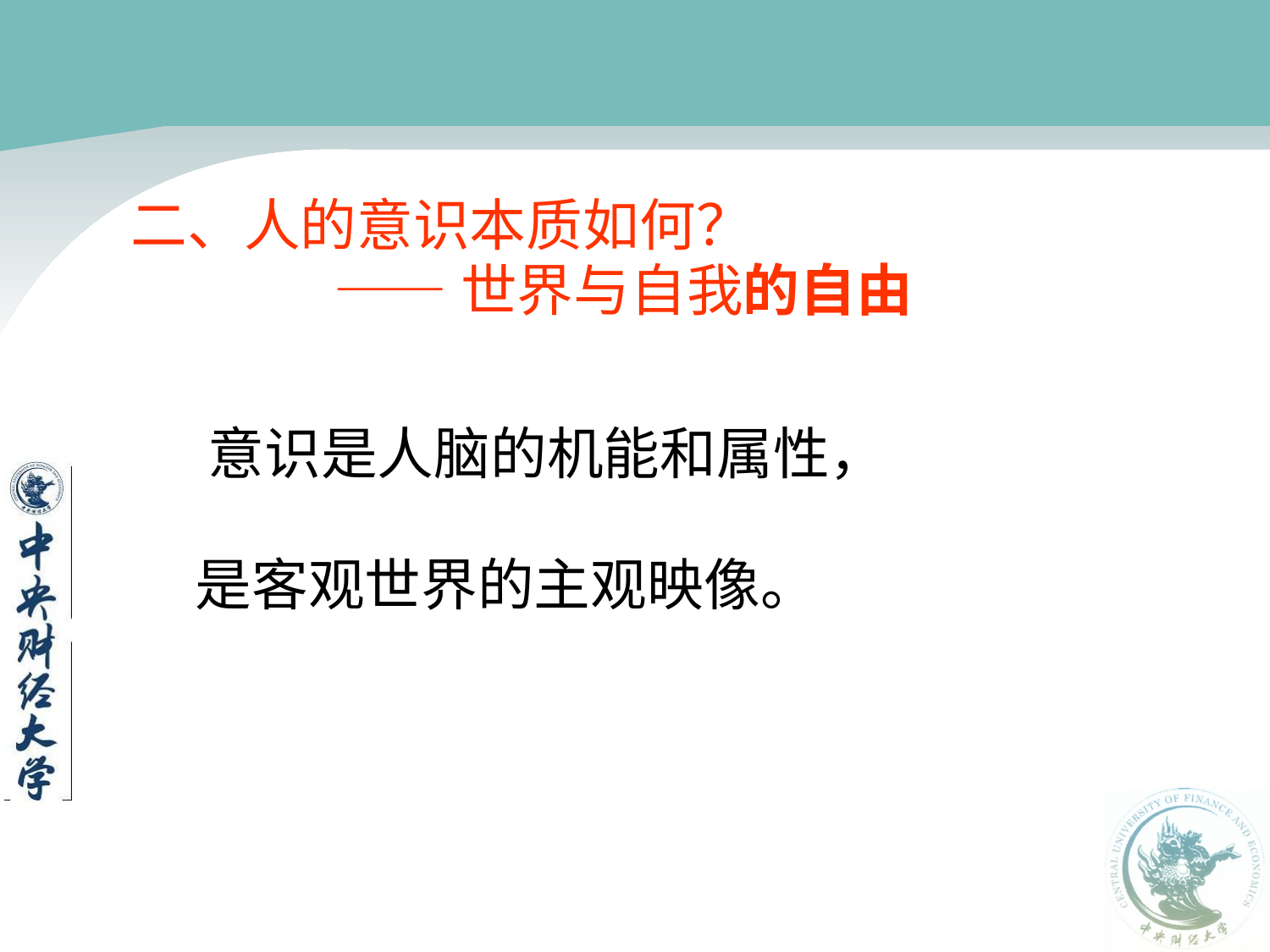

二、人的意识本质如何？
                ——世界与自我的自由

     意识是人脑的机能和属性，

    是客观世界的主观映像。